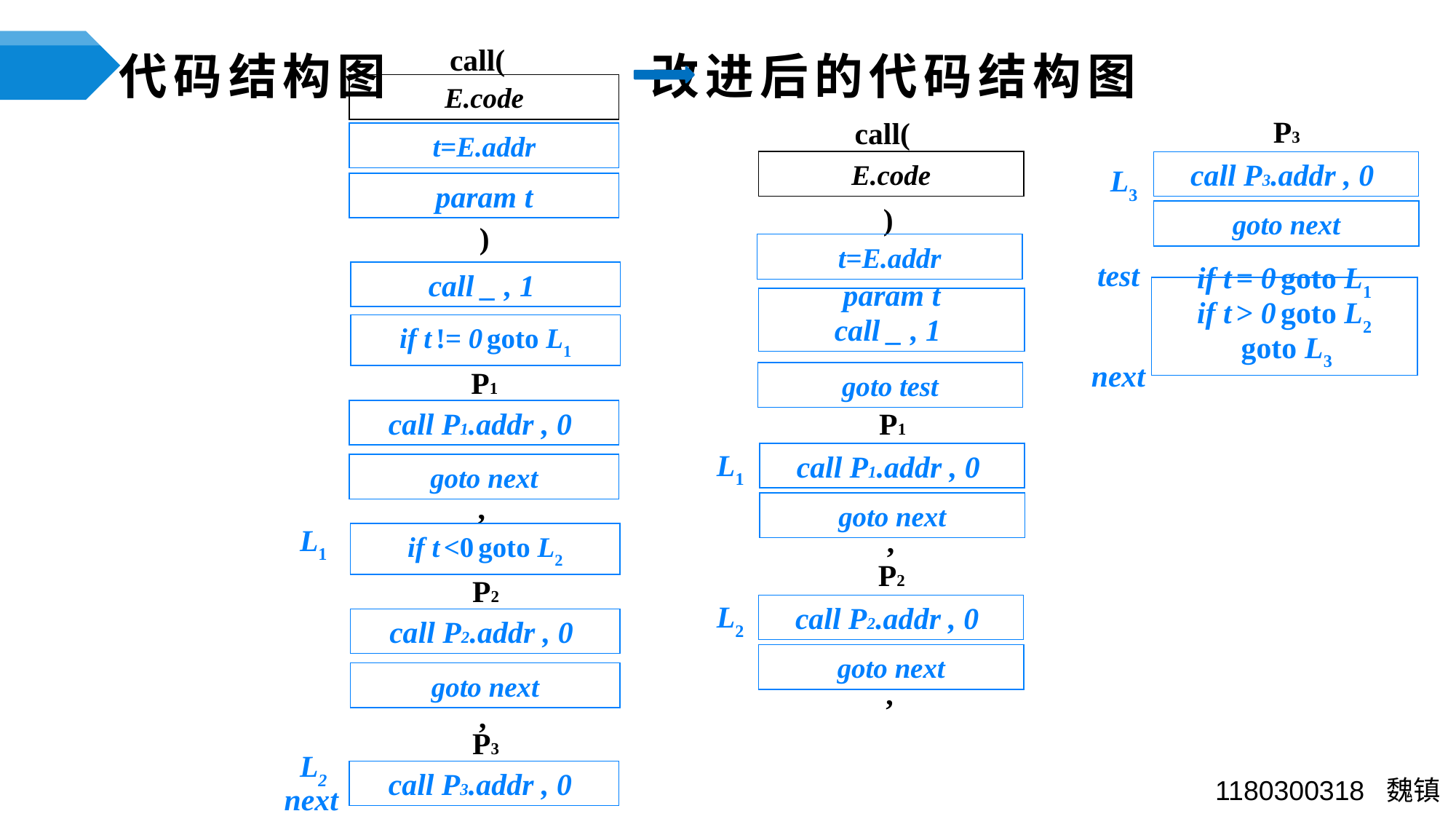

call(

E.code
t=E.addr
param t
)
call _ , 1
if t != 0 goto L1
P1
call P1.addr , 0
goto next
,
L1
if t <0 goto L2
P2
call P2.addr , 0
goto next
,
P3
L2
call P3.addr , 0
next
# 代码结构图             改进后的代码结构图
P3
call(
E.code
call P3.addr , 0
L3
)
goto next

t=E.addr
test
if t = 0 goto L1
if t > 0 goto L2
 goto L3
param t
call _ , 1
next
goto test
P1
L1
call P1.addr , 0
goto next
,
P2
L2
call P2.addr , 0
goto next
,
1180300318  魏镇